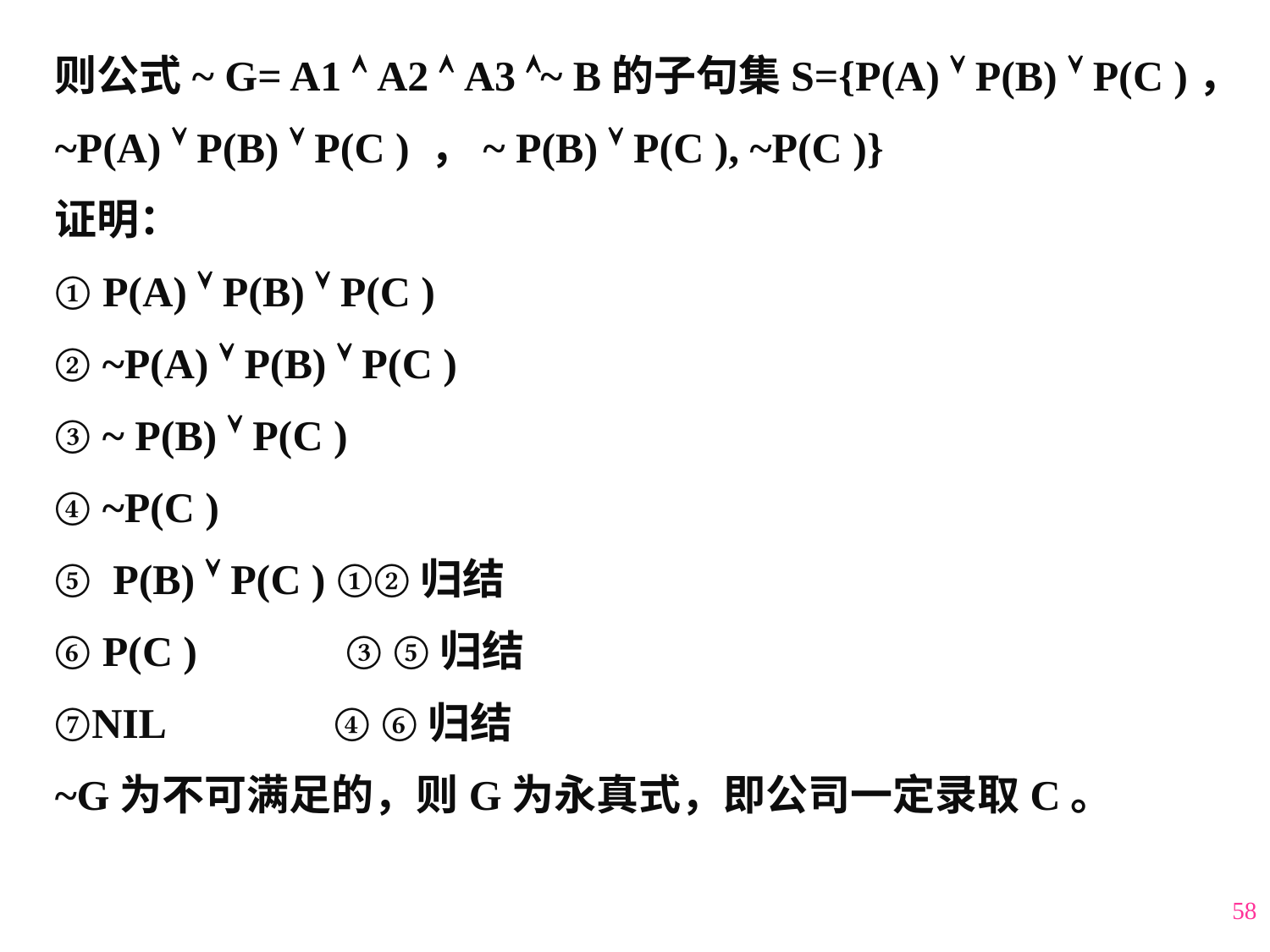

则公式~ G= A1 ∧ A2 ∧ A3 ∧~ B的子句集S={P(A) ∨ P(B) ∨ P(C )，
~P(A) ∨ P(B) ∨ P(C ) ，~ P(B) ∨ P(C ), ~P(C )}
证明：
① P(A) ∨ P(B) ∨ P(C )
② ~P(A) ∨ P(B) ∨ P(C )
③ ~ P(B) ∨ P(C )
④ ~P(C )
⑤  P(B) ∨ P(C ) ①②归结
⑥ P(C )              ③ ⑤归结
⑦NIL                ④ ⑥归结
~G为不可满足的，则G为永真式，即公司一定录取C。

58